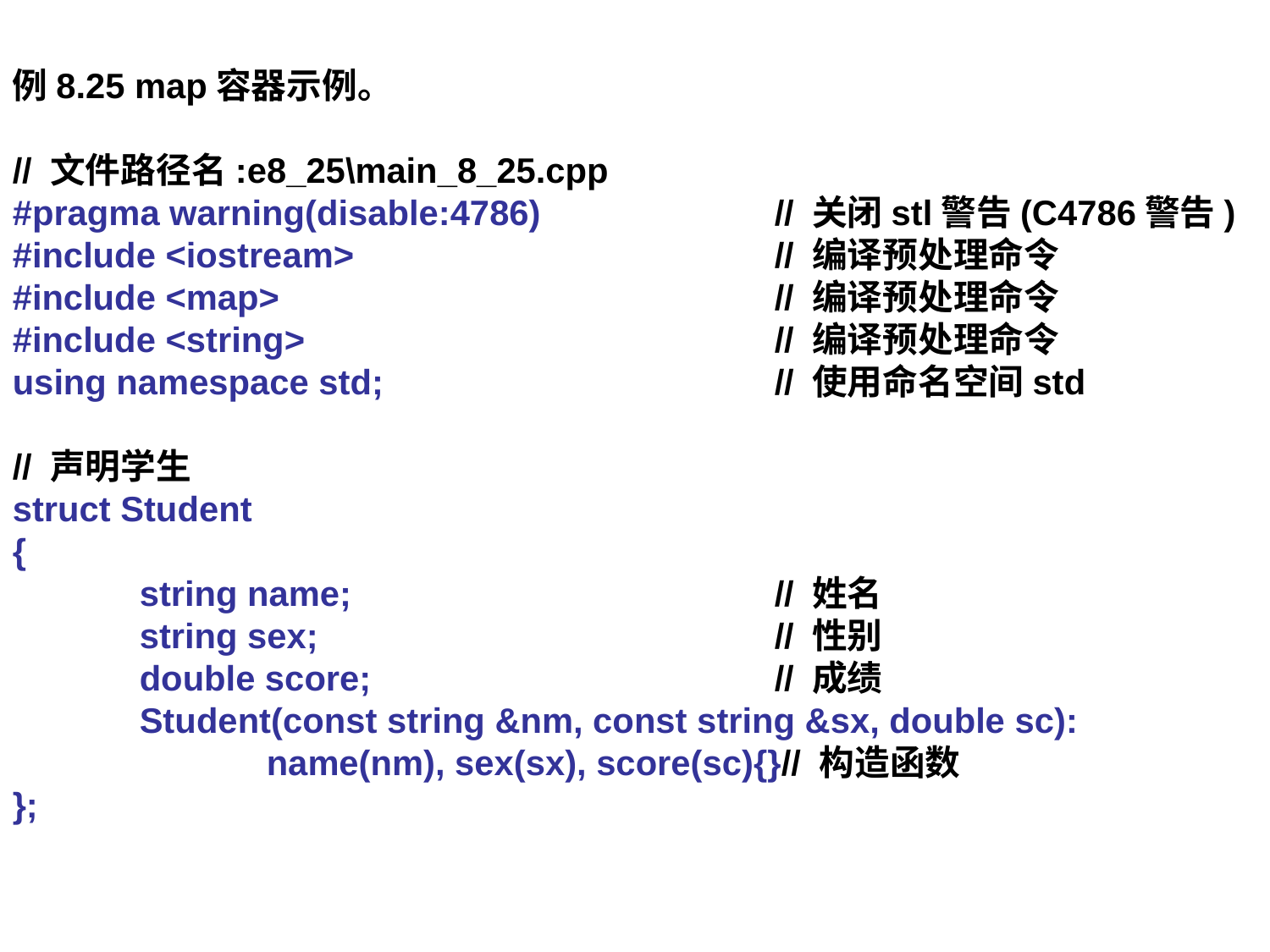

例8.25 map容器示例。

// 文件路径名:e8_25\main_8_25.cpp
#pragma warning(disable:4786)		// 关闭stl警告(C4786警告)
#include <iostream>               			// 编译预处理命令
#include <map>               			// 编译预处理命令
#include <string>               			// 编译预处理命令
using namespace std;				// 使用命名空间std

// 声明学生
struct Student
{
	string name;				// 姓名
	string sex;				// 性别
	double score;				// 成绩
	Student(const string &nm, const string &sx, double sc):
		name(nm), sex(sx), score(sc){}// 构造函数
};